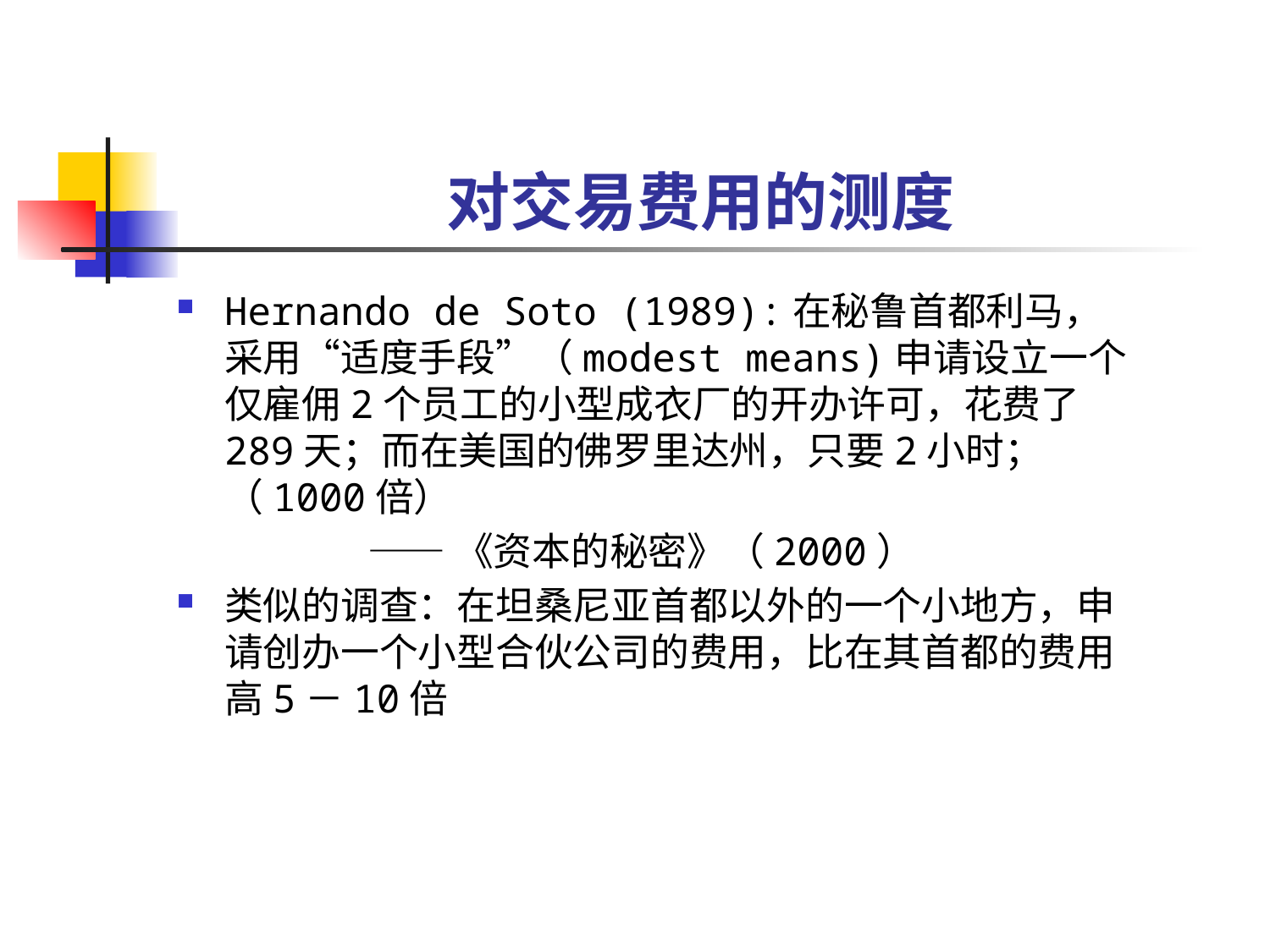

# 对交易费用的测度
Hernando de Soto (1989):在秘鲁首都利马，采用“适度手段”（modest means)申请设立一个仅雇佣2个员工的小型成衣厂的开办许可，花费了289天；而在美国的佛罗里达州，只要2小时；（1000倍）
                      ——《资本的秘密》（2000）
类似的调查：在坦桑尼亚首都以外的一个小地方，申请创办一个小型合伙公司的费用，比在其首都的费用高5－10倍